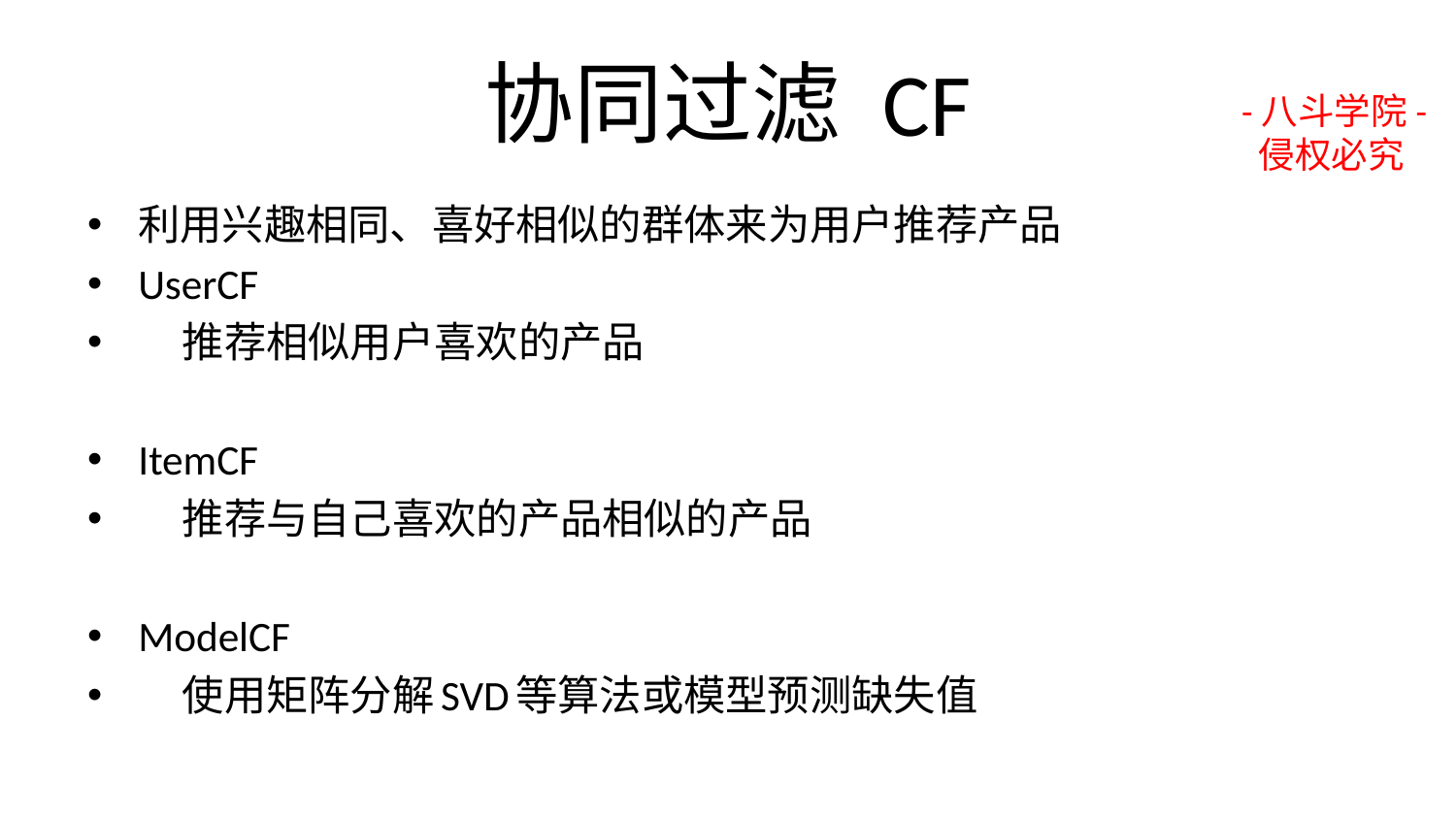

# 协同过滤 CF
-八斗学院-
 侵权必究
利用兴趣相同、喜好相似的群体来为用户推荐产品
UserCF
    推荐相似用户喜欢的产品

ItemCF
    推荐与自己喜欢的产品相似的产品

ModelCF
    使用矩阵分解SVD等算法或模型预测缺失值